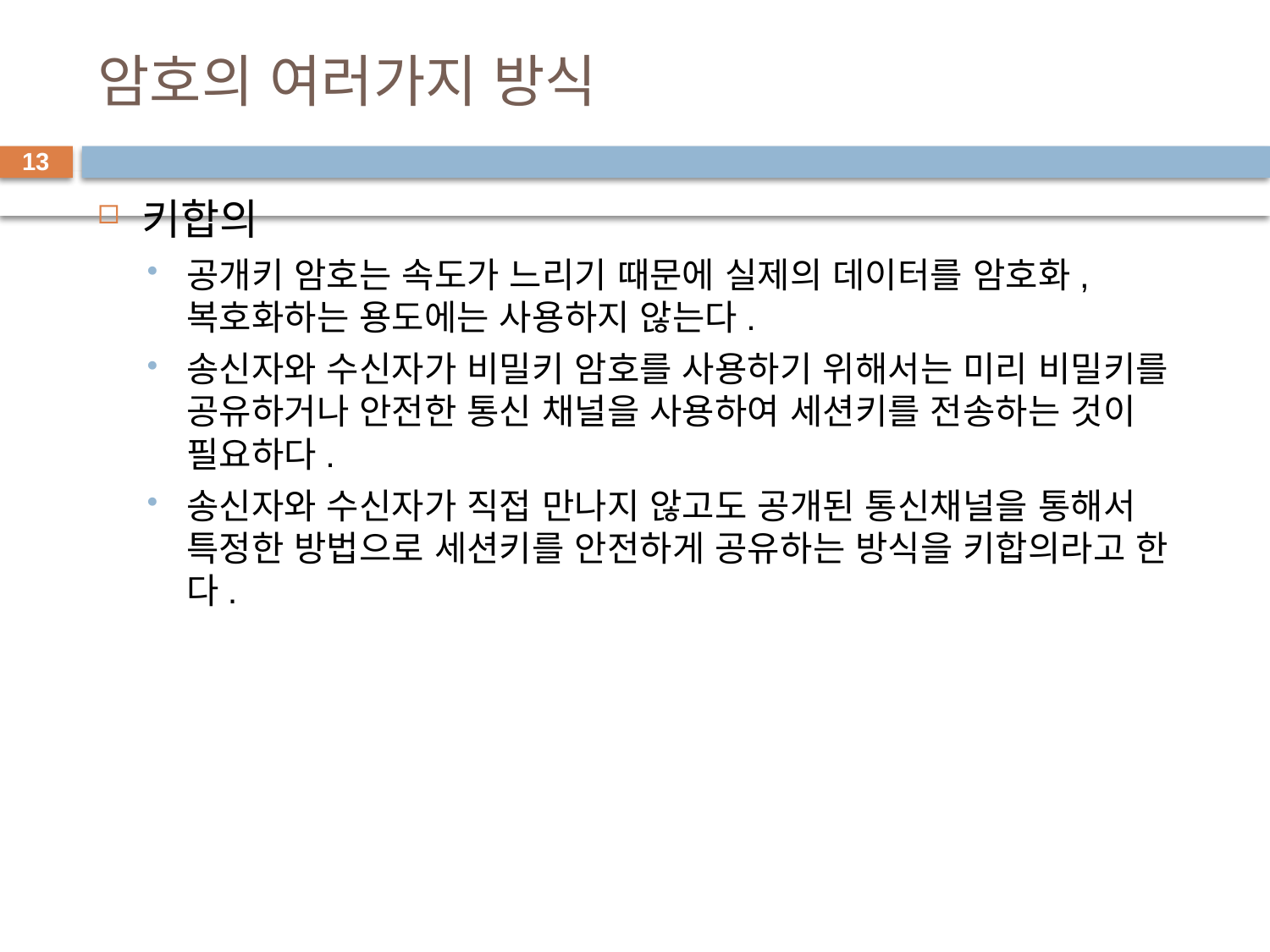

# 암호의 여러가지 방식
13
키합의
공개키 암호는 속도가 느리기 때문에 실제의 데이터를 암호화, 복호화하는 용도에는 사용하지 않는다.
송신자와 수신자가 비밀키 암호를 사용하기 위해서는 미리 비밀키를 공유하거나 안전한 통신 채널을 사용하여 세션키를 전송하는 것이 필요하다.
송신자와 수신자가 직접 만나지 않고도 공개된 통신채널을 통해서 특정한 방법으로 세션키를 안전하게 공유하는 방식을 키합의라고 한다.